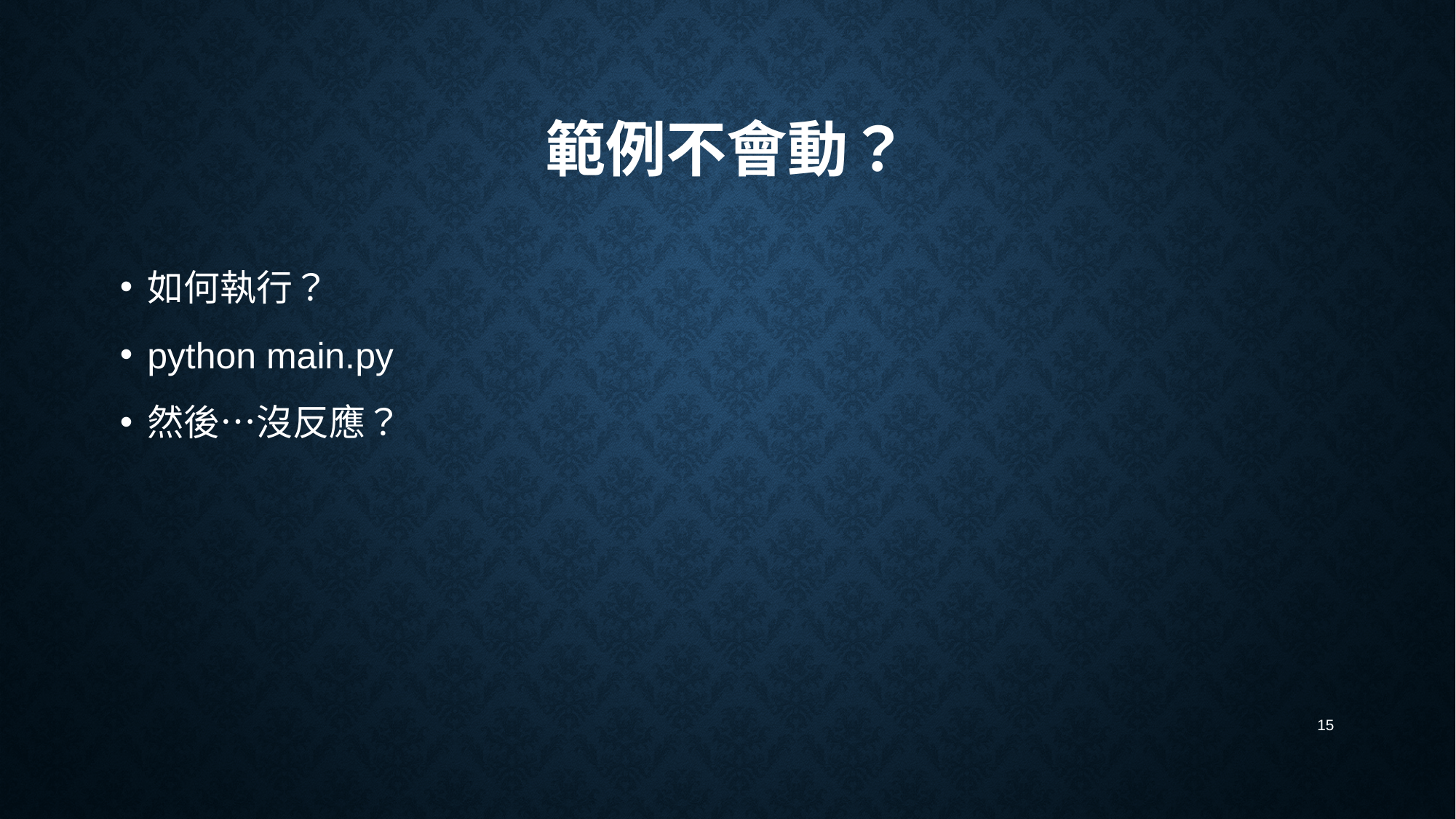

# 範例不會動？
如何執行？
python main.py
然後…沒反應？
15